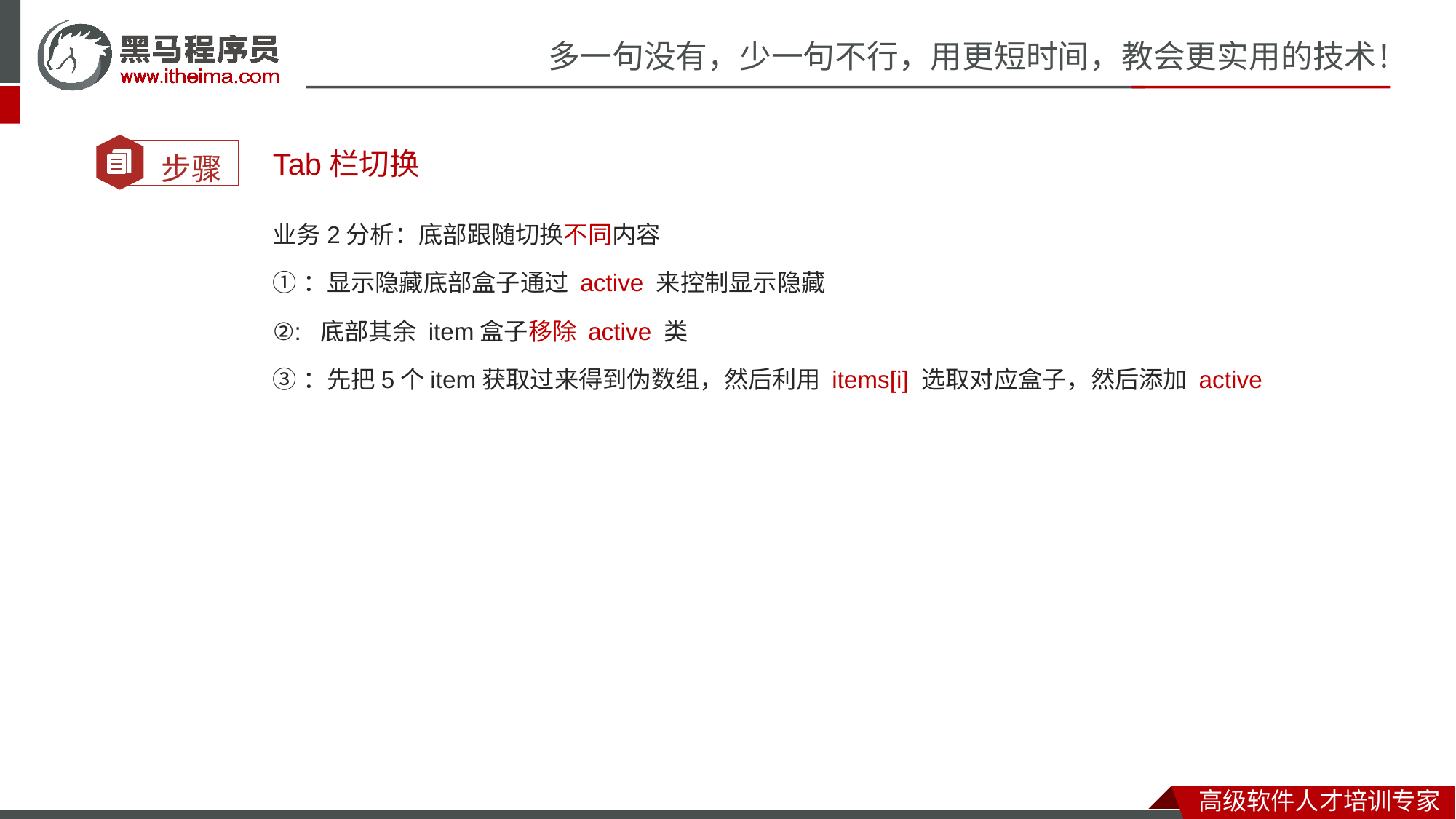

Tab栏切换
业务2分析：底部跟随切换不同内容
①：显示隐藏底部盒子通过 active 来控制显示隐藏
②:  底部其余 item盒子移除 active 类
③：先把5个item获取过来得到伪数组，然后利用 items[i] 选取对应盒子，然后添加 active